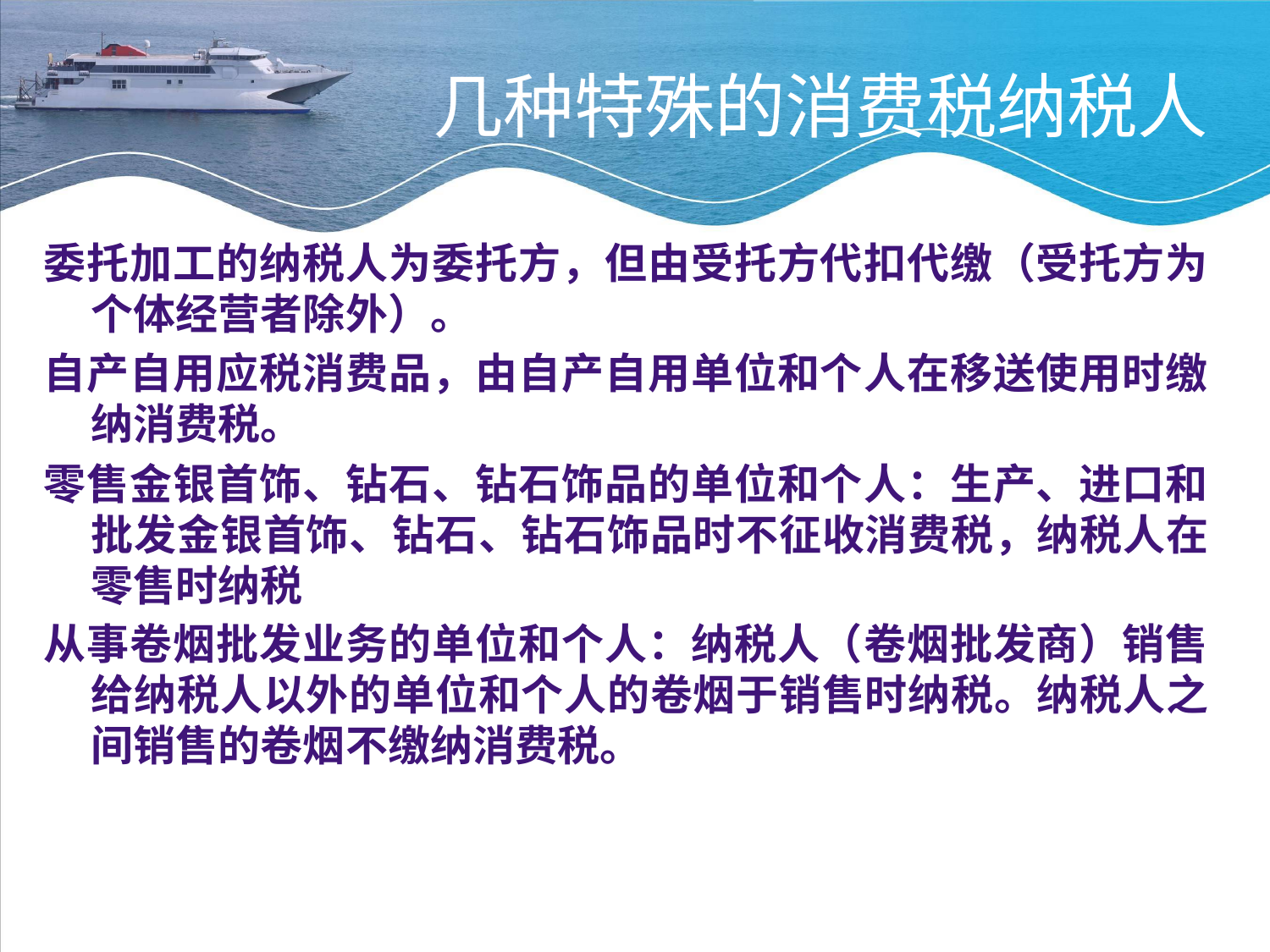

几种特殊的消费税纳税人
委托加工的纳税人为委托方，但由受托方代扣代缴（受托方为个体经营者除外）。
自产自用应税消费品，由自产自用单位和个人在移送使用时缴纳消费税。
零售金银首饰、钻石、钻石饰品的单位和个人：生产、进口和批发金银首饰、钻石、钻石饰品时不征收消费税，纳税人在零售时纳税
从事卷烟批发业务的单位和个人：纳税人（卷烟批发商）销售给纳税人以外的单位和个人的卷烟于销售时纳税。纳税人之间销售的卷烟不缴纳消费税。